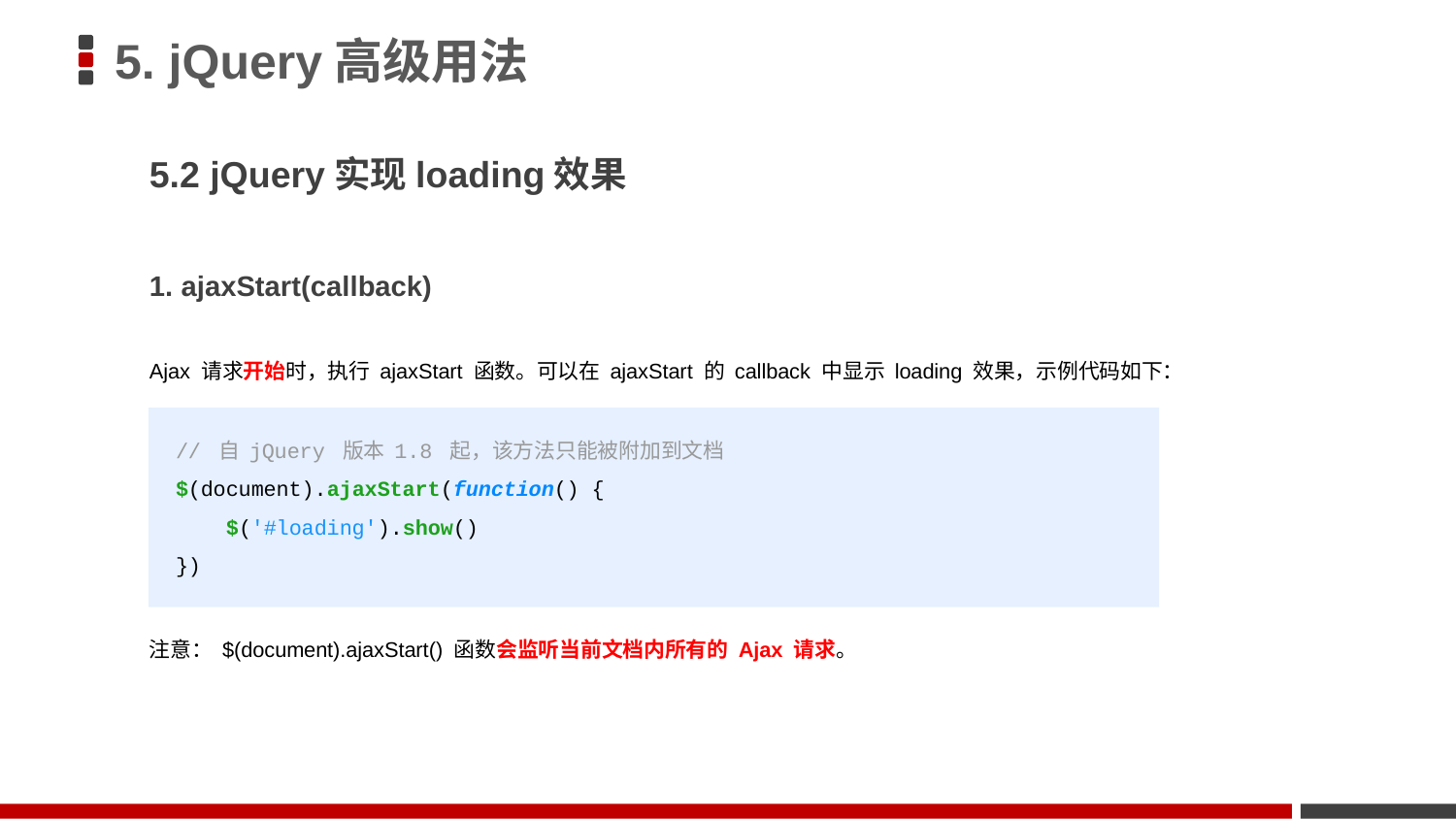

# 5. jQuery高级用法
5.2 jQuery实现loading效果
1. ajaxStart(callback)
Ajax 请求开始时，执行 ajaxStart 函数。可以在 ajaxStart 的 callback 中显示 loading 效果，示例代码如下：

 // 自 jQuery 版本 1.8 起，该方法只能被附加到文档
 $(document).ajaxStart(function() {
     $('#loading').show()
 })

注意： $(document).ajaxStart() 函数会监听当前文档内所有的 Ajax 请求。